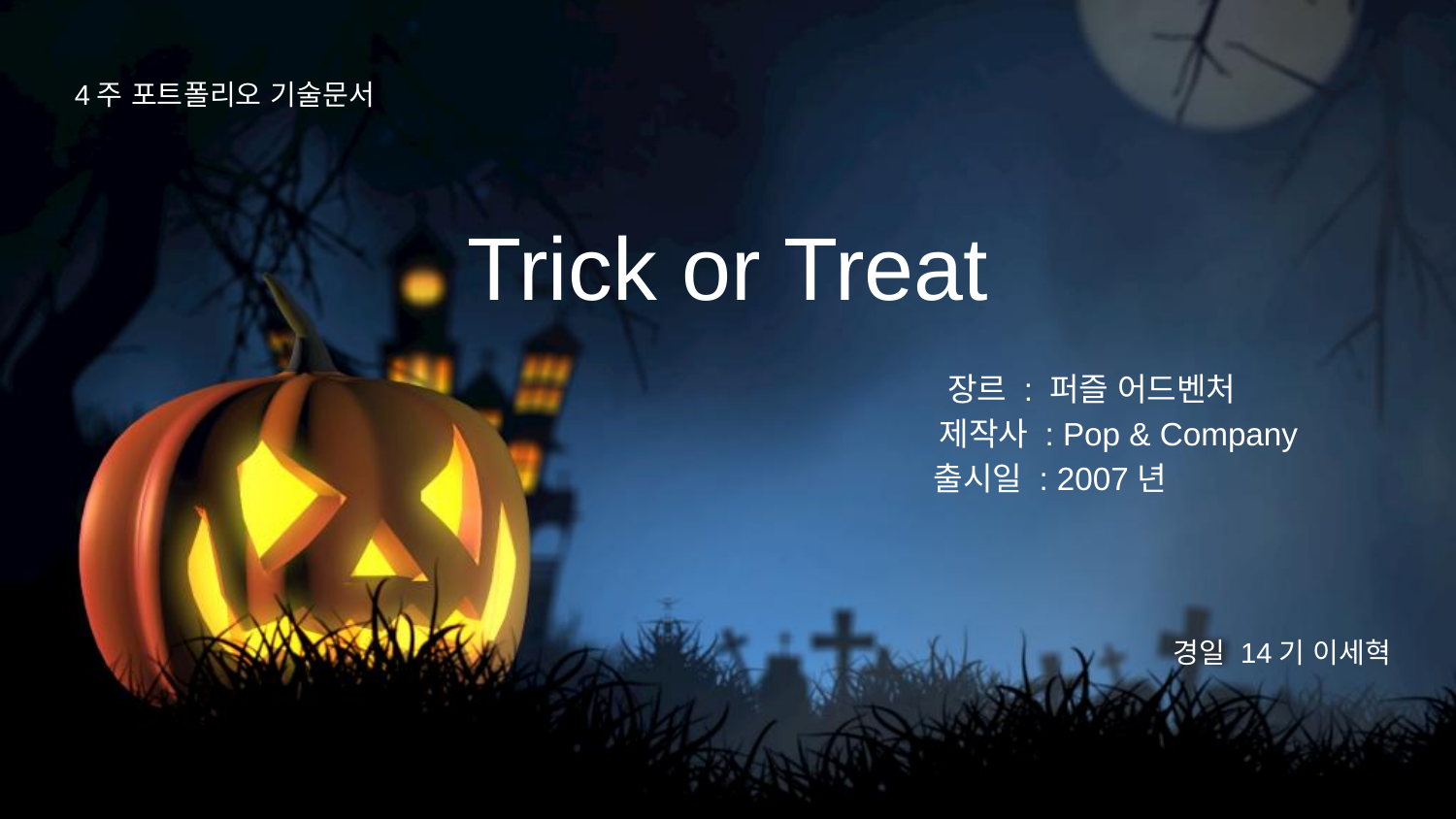

4주 포트폴리오 기술문서
# Trick or Treat 장르 : 퍼즐 어드벤처 제작사 : Pop & Company 출시일 : 2007년

경일 14기 이세혁